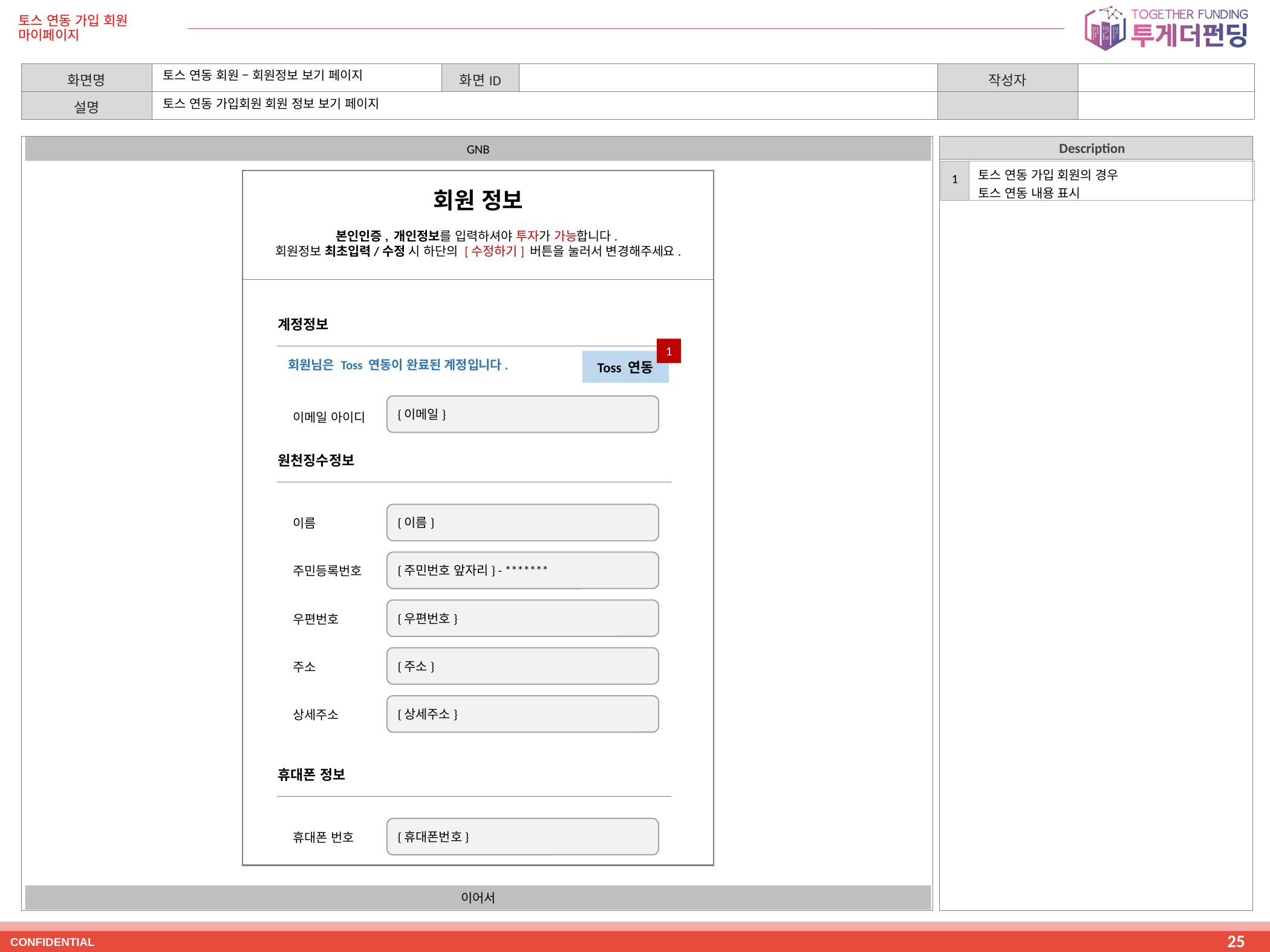

# 토스 연동 가입 회원 마이페이지
토스 연동 회원 – 회원정보 보기 페이지

토스 연동 가입회원 회원 정보 보기 페이지
GNB
| 1 | 토스 연동 가입 회원의 경우 토스 연동 내용 표시 |
| --- | --- |

회원 정보
본인인증, 개인정보를 입력하셔야 투자가 가능합니다.
회원정보 최초입력/수정 시 하단의 [수정하기] 버튼을 눌러서 변경해주세요.
계정정보
1
Toss 연동
회원님은 Toss 연동이 완료된 계정입니다.
{이메일}
이메일 아이디
원천징수정보
{이름}
이름
{주민번호 앞자리} - *******
주민등록번호
{우편번호}
우편번호
{주소}
주소
{상세주소}
상세주소
휴대폰 정보
{휴대폰번호}
휴대폰 번호
이어서
25